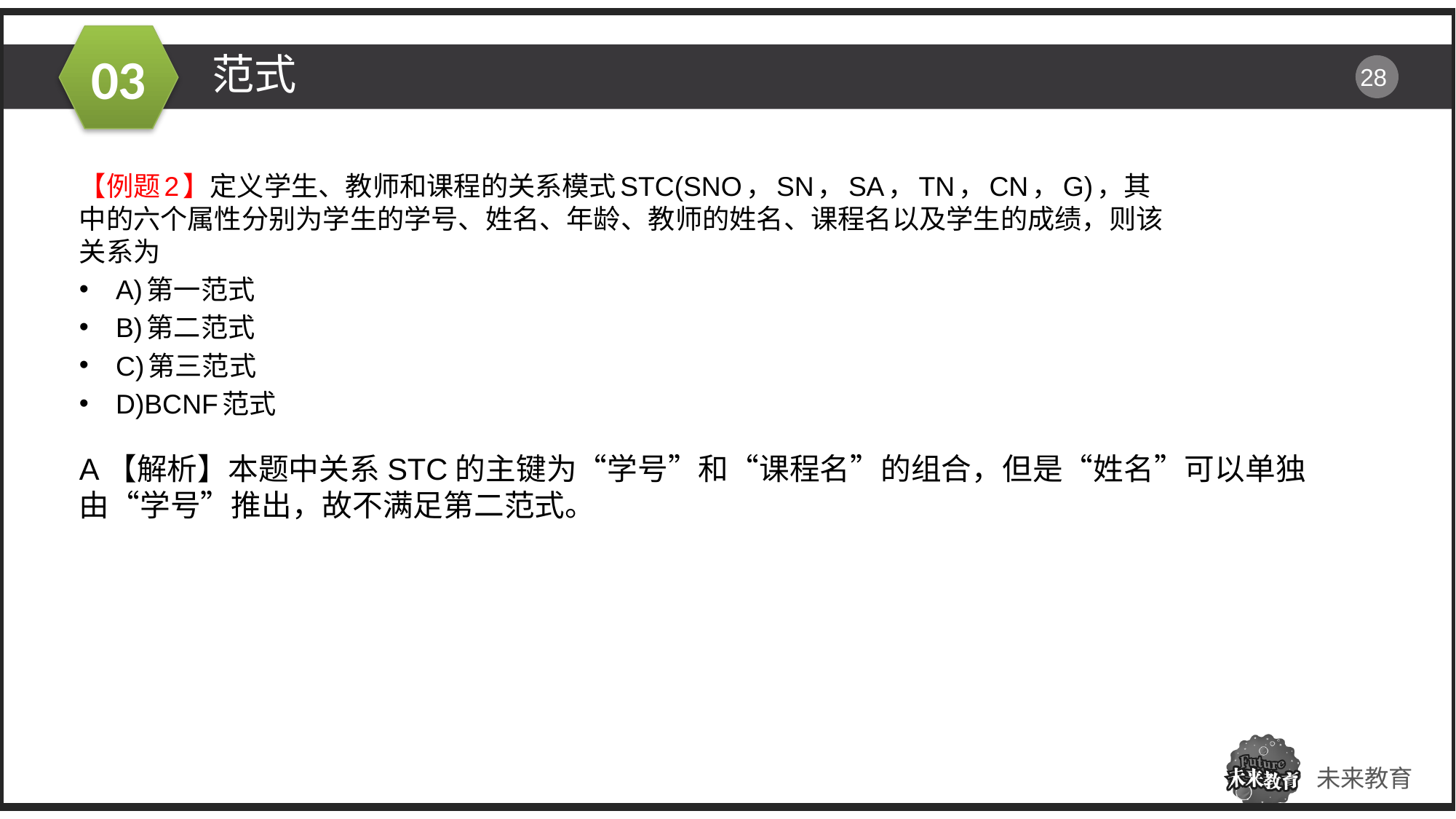

范式
【例题2】定义学生、教师和课程的关系模式STC(SNO，SN，SA，TN，CN，G)，其中的六个属性分别为学生的学号、姓名、年龄、教师的姓名、课程名以及学生的成绩，则该关系为
A)第一范式
B)第二范式
C)第三范式
D)BCNF范式

01
A【解析】本题中关系STC的主键为“学号”和“课程名”的组合，但是“姓名”可以单独由“学号”推出，故不满足第二范式。